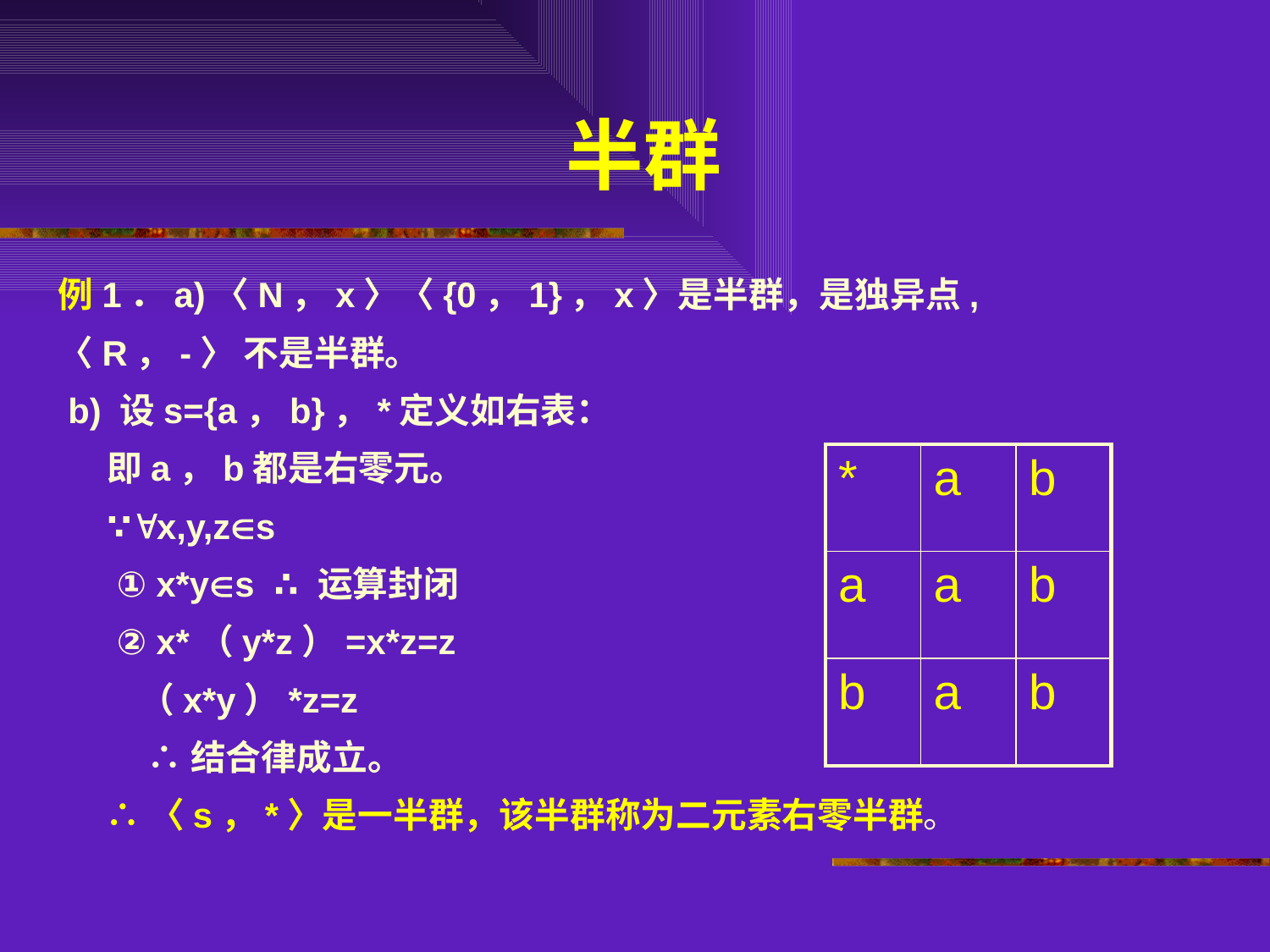

# 半群
例1．a)〈N，x〉〈{0，1}，x〉是半群，是独异点,
〈R，-〉 不是半群。
 b) 设s={a，b}，*定义如右表：
     即a，b都是右零元。
     ∵∀x,y,z∈s
      ① x*y∈s  ∴运算封闭
      ② x*（y*z）=x*z=z
         （x*y）*z=z
           ∴结合律成立。
      ∴〈s，*〉是一半群，该半群称为二元素右零半群。
| \* | a | b |
| --- | --- | --- |
| a | a | b |
| b | a | b |